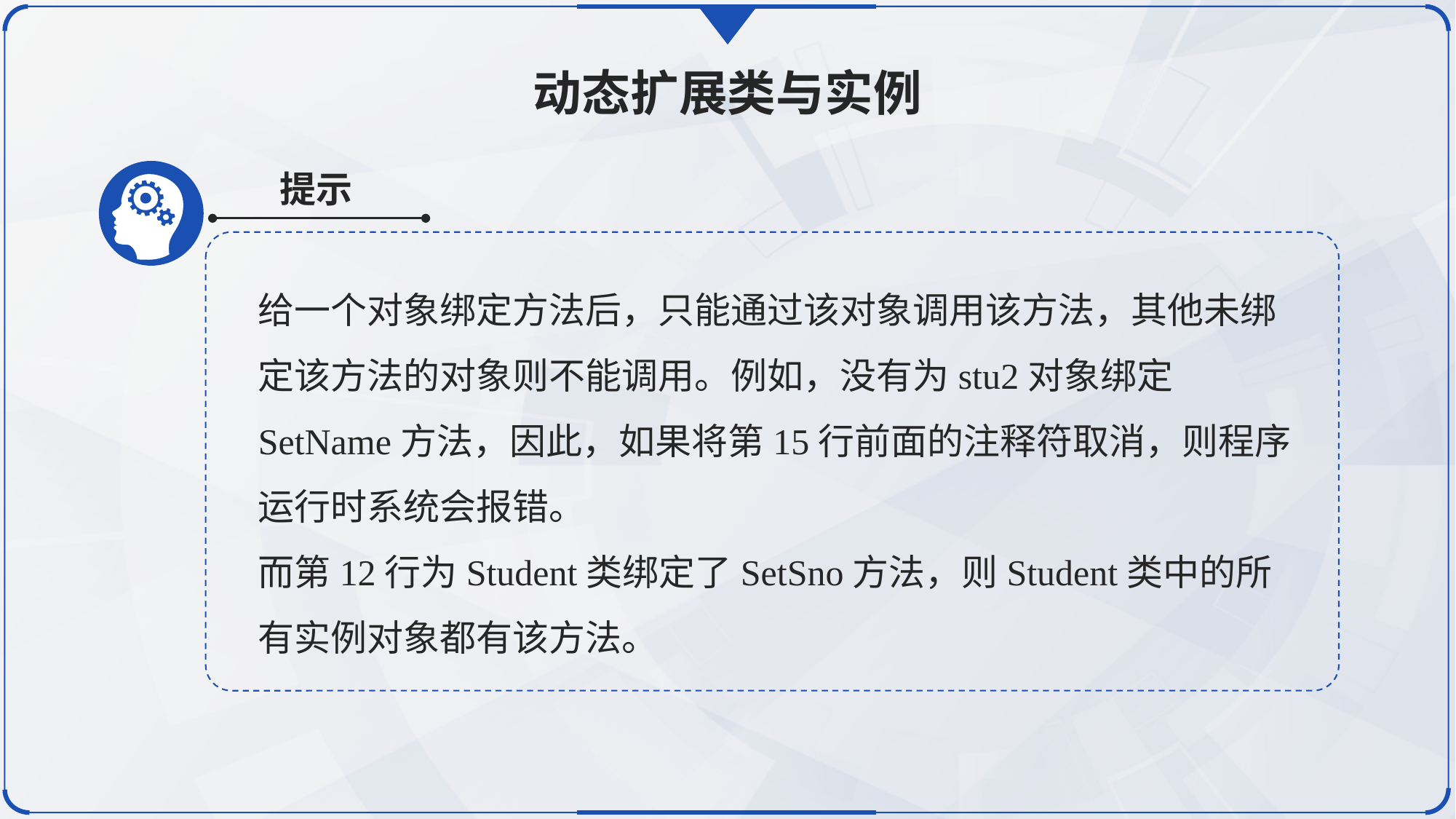

动态扩展类与实例

提示

给一个对象绑定方法后，只能通过该对象调用该方法，其他未绑定该方法的对象则不能调用。例如，没有为stu2对象绑定SetName方法，因此，如果将第15行前面的注释符取消，则程序运行时系统会报错。
而第12行为Student类绑定了SetSno方法，则Student类中的所有实例对象都有该方法。